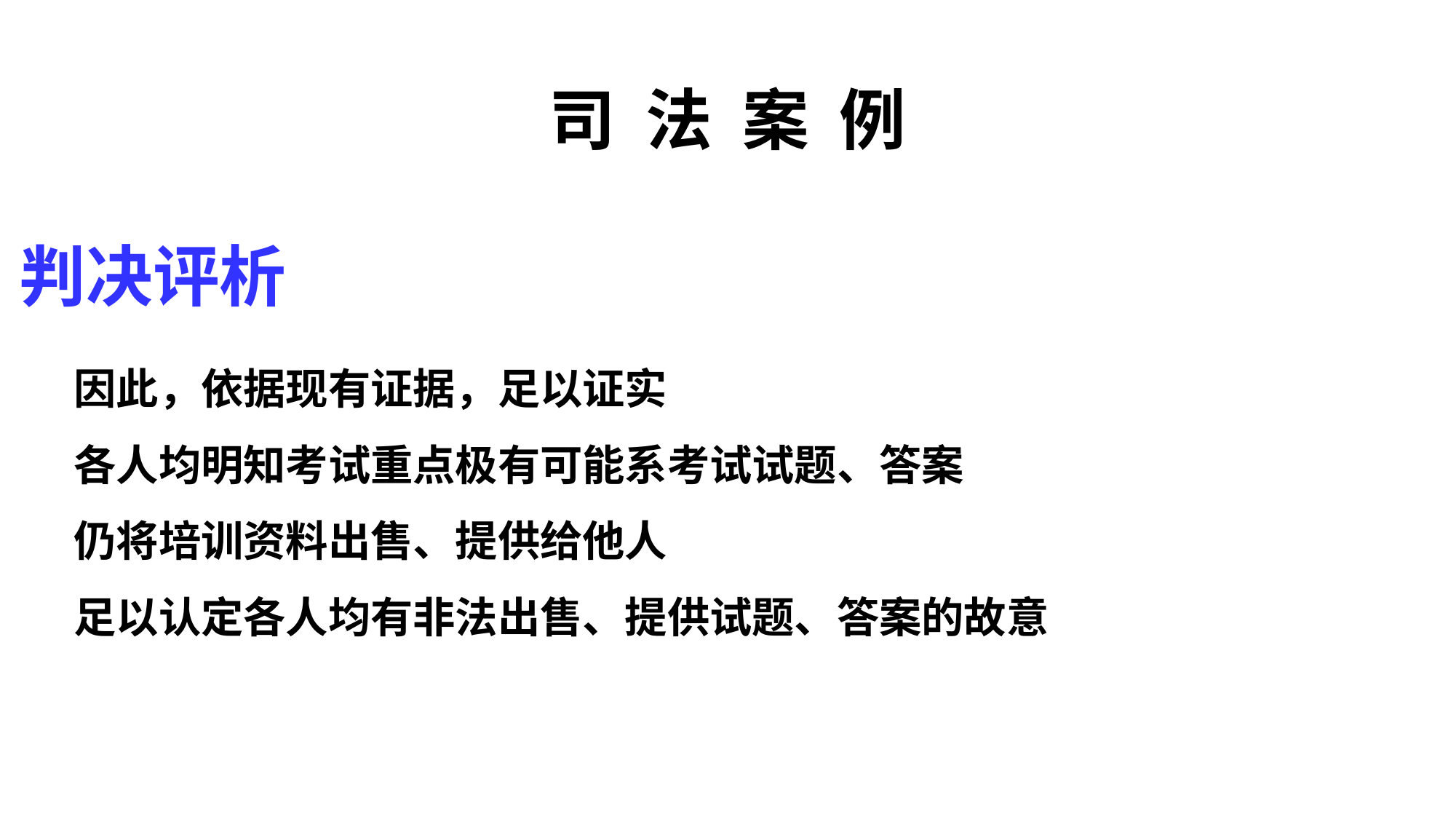

# 司  法  案  例
判决评析

因此，依据现有证据，足以证实
各人均明知考试重点极有可能系考试试题、答案
仍将培训资料出售、提供给他人
足以认定各人均有非法出售、提供试题、答案的故意